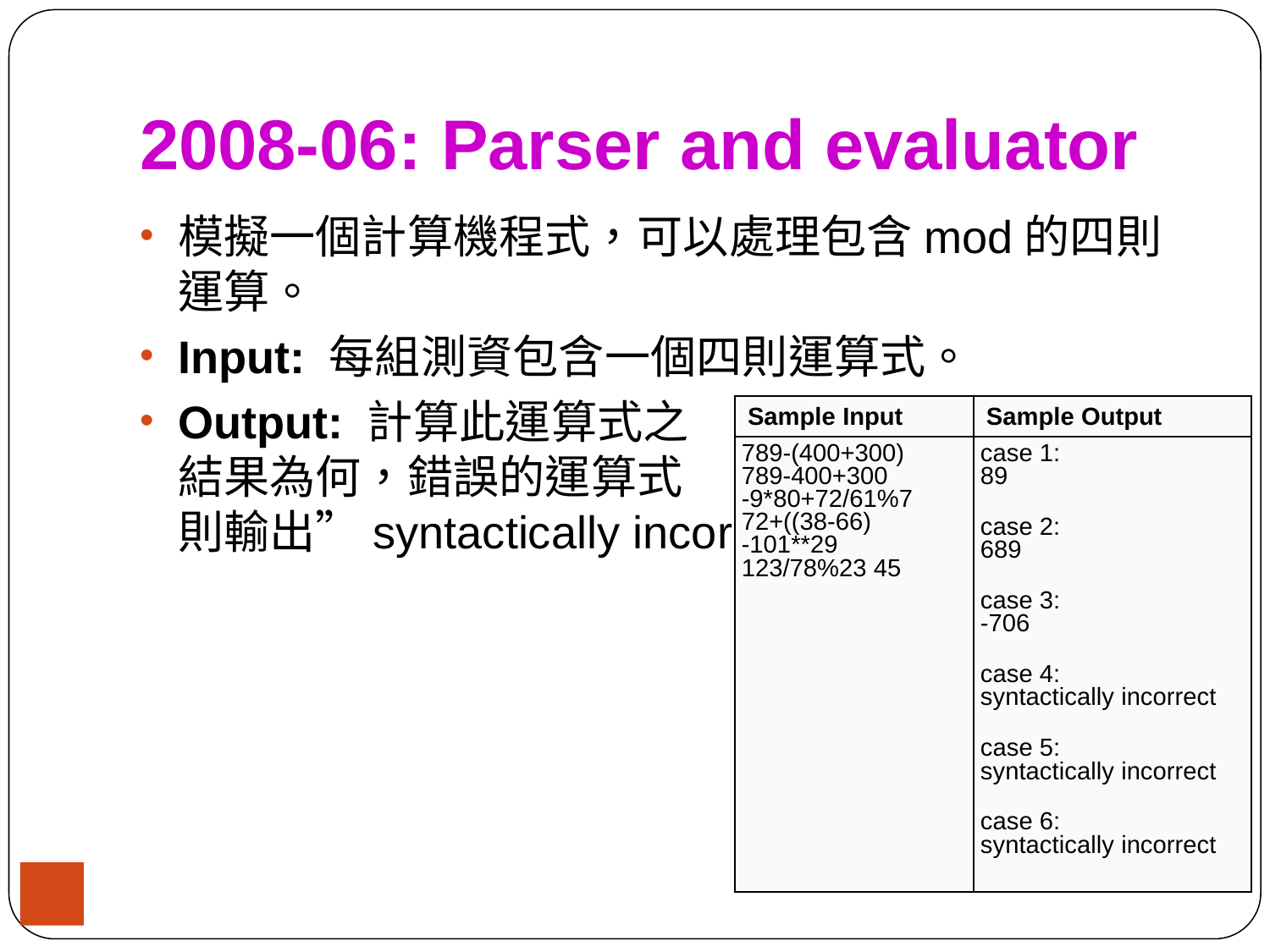

# 2008-06: Parser and evaluator
模擬一個計算機程式，可以處理包含mod的四則運算。
Input: 每組測資包含一個四則運算式。
Output: 計算此運算式之
結果為何，錯誤的運算式
則輸出”syntactically incorrect”
| Sample Input | Sample Output |
| --- | --- |
| 789-(400+300) 789-400+300 -9\*80+72/61%7 72+((38-66) -101\*\*29 123/78%23 45 | case 1: 89 case 2: 689 case 3: -706 case 4: syntactically incorrect case 5: syntactically incorrect case 6: syntactically incorrect |